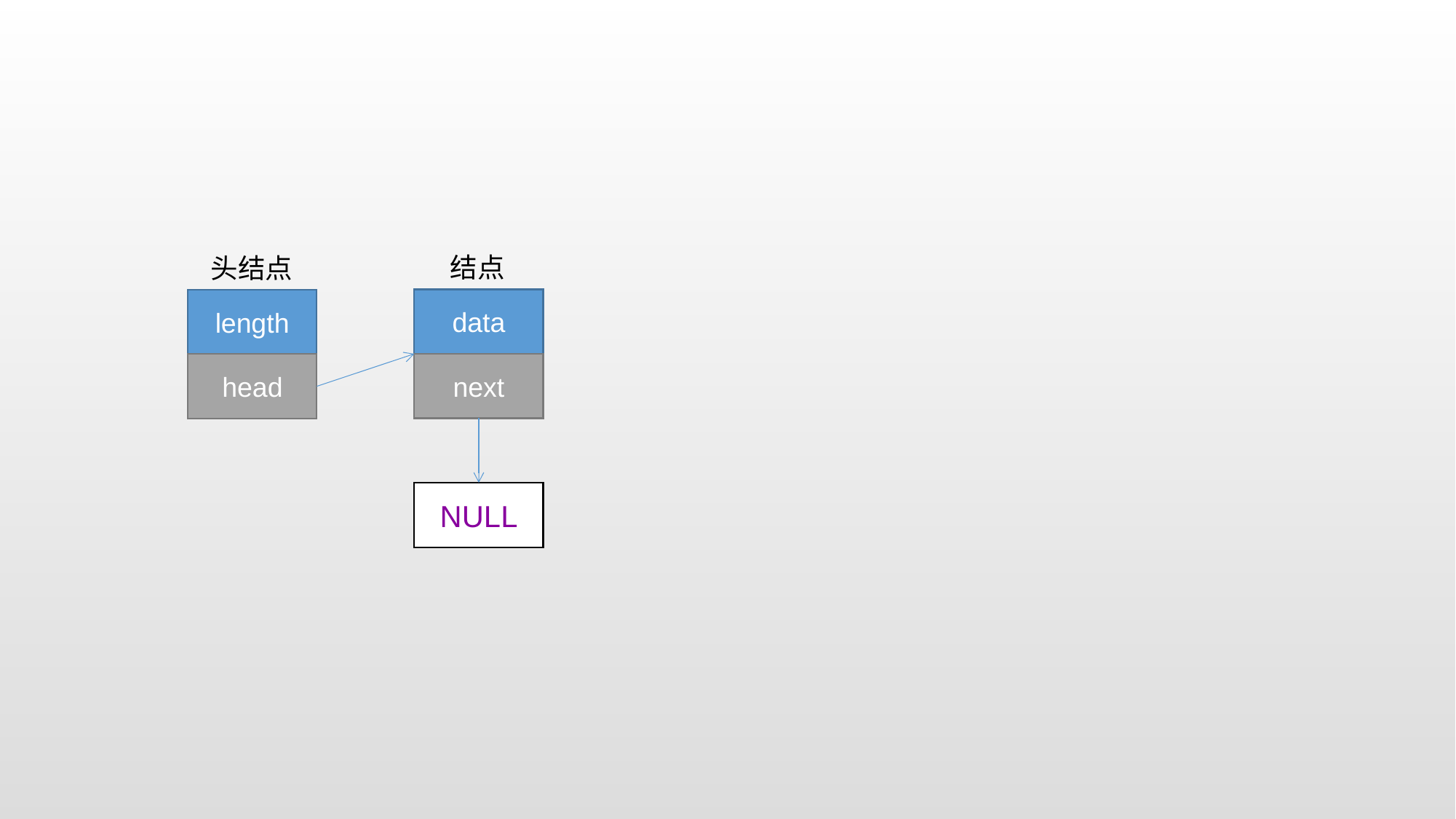

结点

data
next
头结点
length
head

NULL